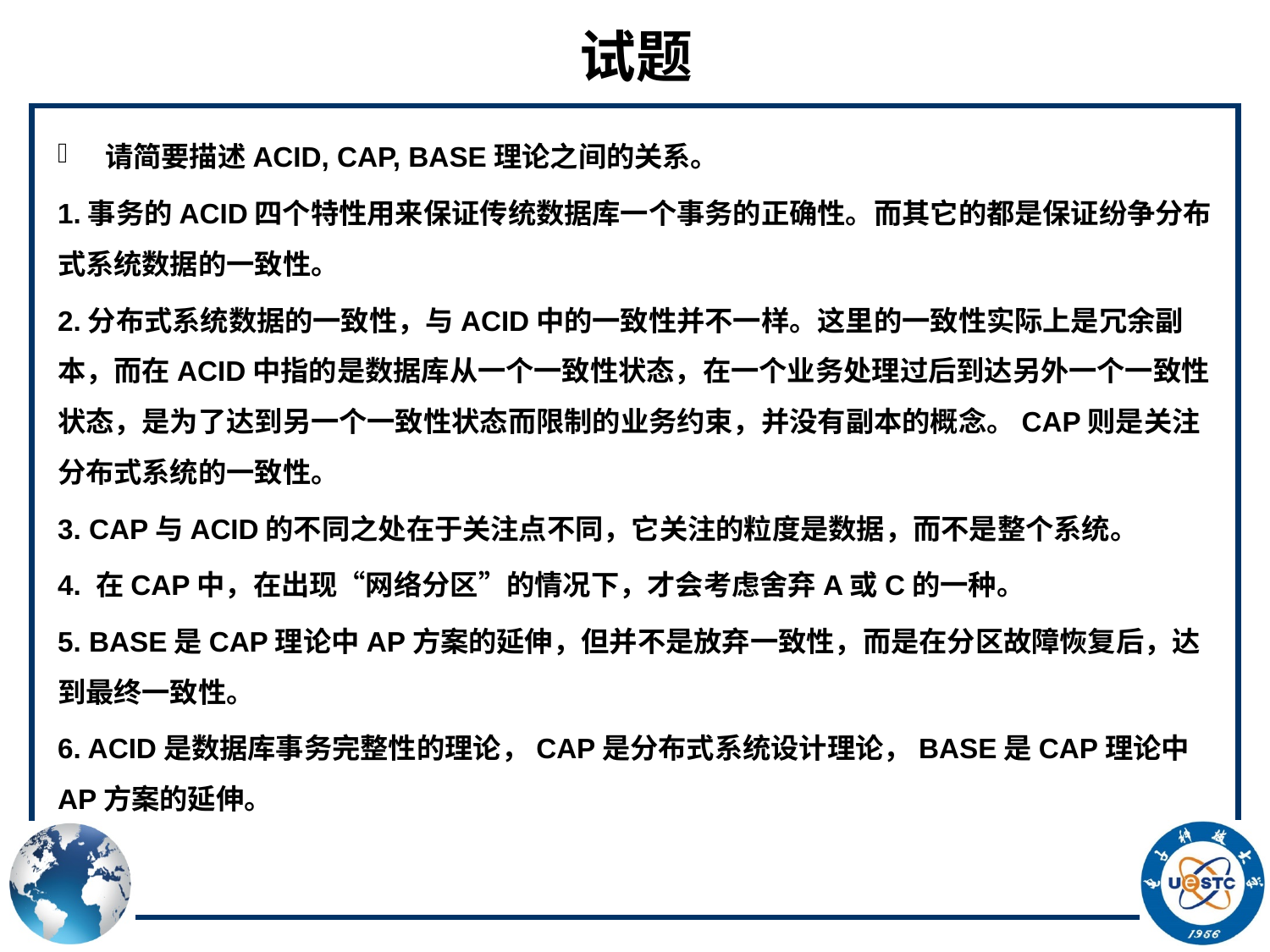

# 试题
请简要描述ACID, CAP, BASE理论之间的关系。
1.事务的ACID四个特性用来保证传统数据库一个事务的正确性。而其它的都是保证纷争分布式系统数据的一致性。
2.分布式系统数据的一致性，与ACID中的一致性并不一样。这里的一致性实际上是冗余副本，而在ACID中指的是数据库从一个一致性状态，在一个业务处理过后到达另外一个一致性状态，是为了达到另一个一致性状态而限制的业务约束，并没有副本的概念。CAP则是关注分布式系统的一致性。
3. CAP与ACID的不同之处在于关注点不同，它关注的粒度是数据，而不是整个系统。
4. 在CAP中，在出现“网络分区”的情况下，才会考虑舍弃A或C的一种。
5. BASE是CAP理论中AP方案的延伸，但并不是放弃一致性，而是在分区故障恢复后，达到最终一致性。
6. ACID是数据库事务完整性的理论，CAP是分布式系统设计理论，BASE是CAP理论中AP方案的延伸。